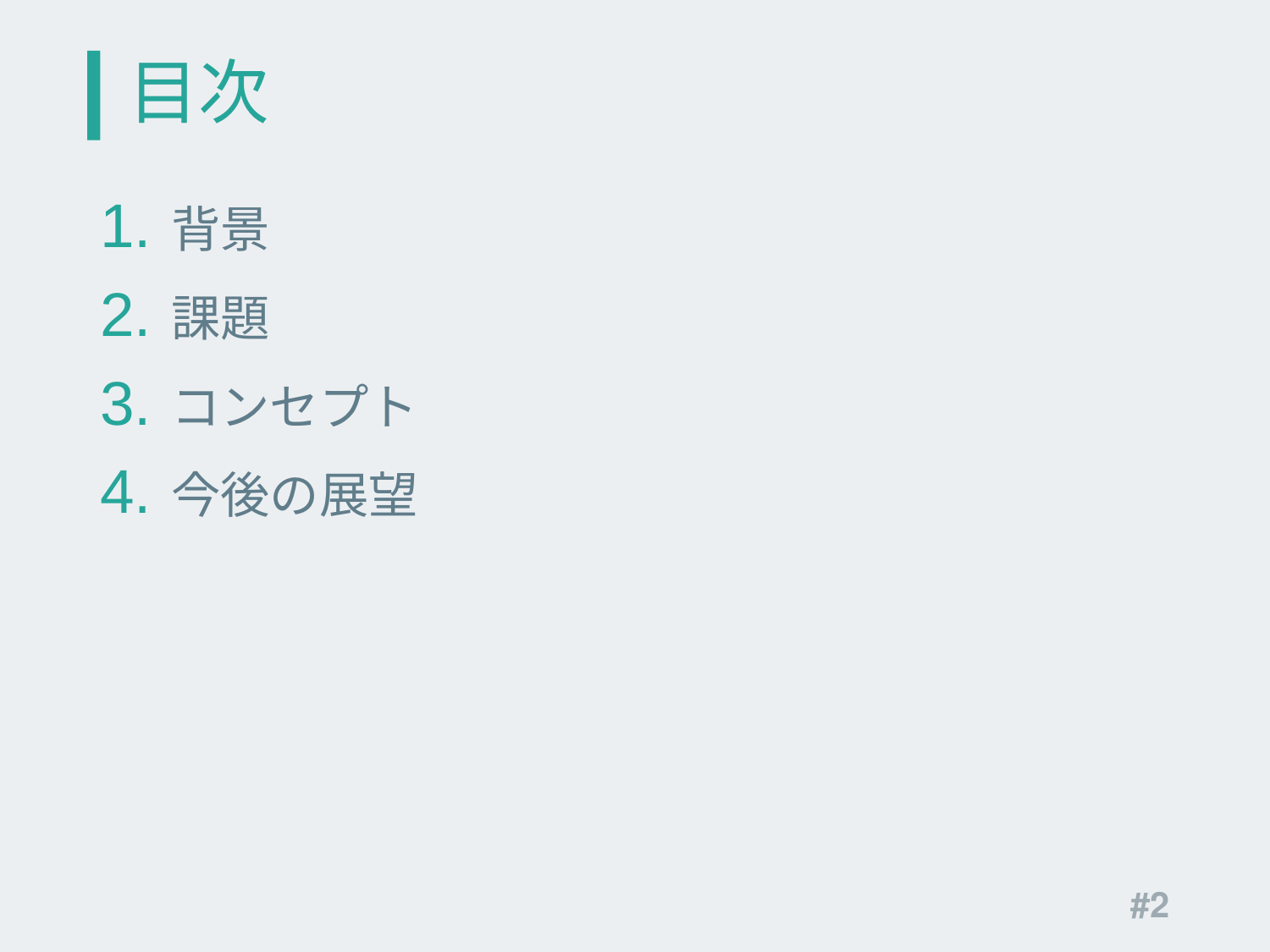

# 目次
背景
課題
コンセプト
今後の展望
#2